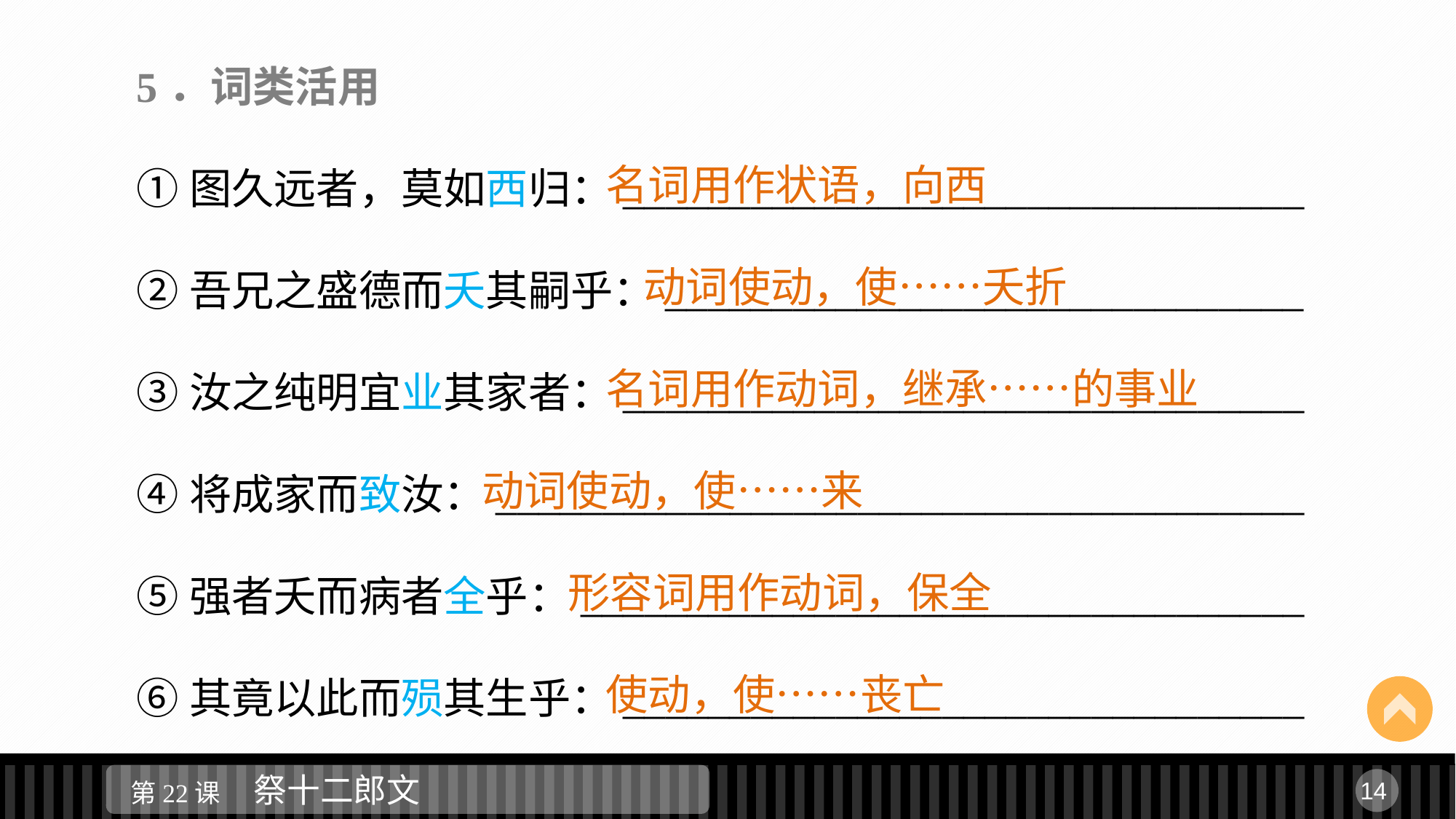

5．词类活用
①图久远者，莫如西归：________________________________
②吾兄之盛德而夭其嗣乎：______________________________
③汝之纯明宜业其家者：________________________________
④将成家而致汝：______________________________________
⑤强者夭而病者全乎：__________________________________
⑥其竟以此而殒其生乎：________________________________
            名词用作状语，向西
                动词使动，使……夭折
            名词用作动词，继承……的事业
动词使动，使……来
        形容词用作动词，保全
            使动，使……丧亡